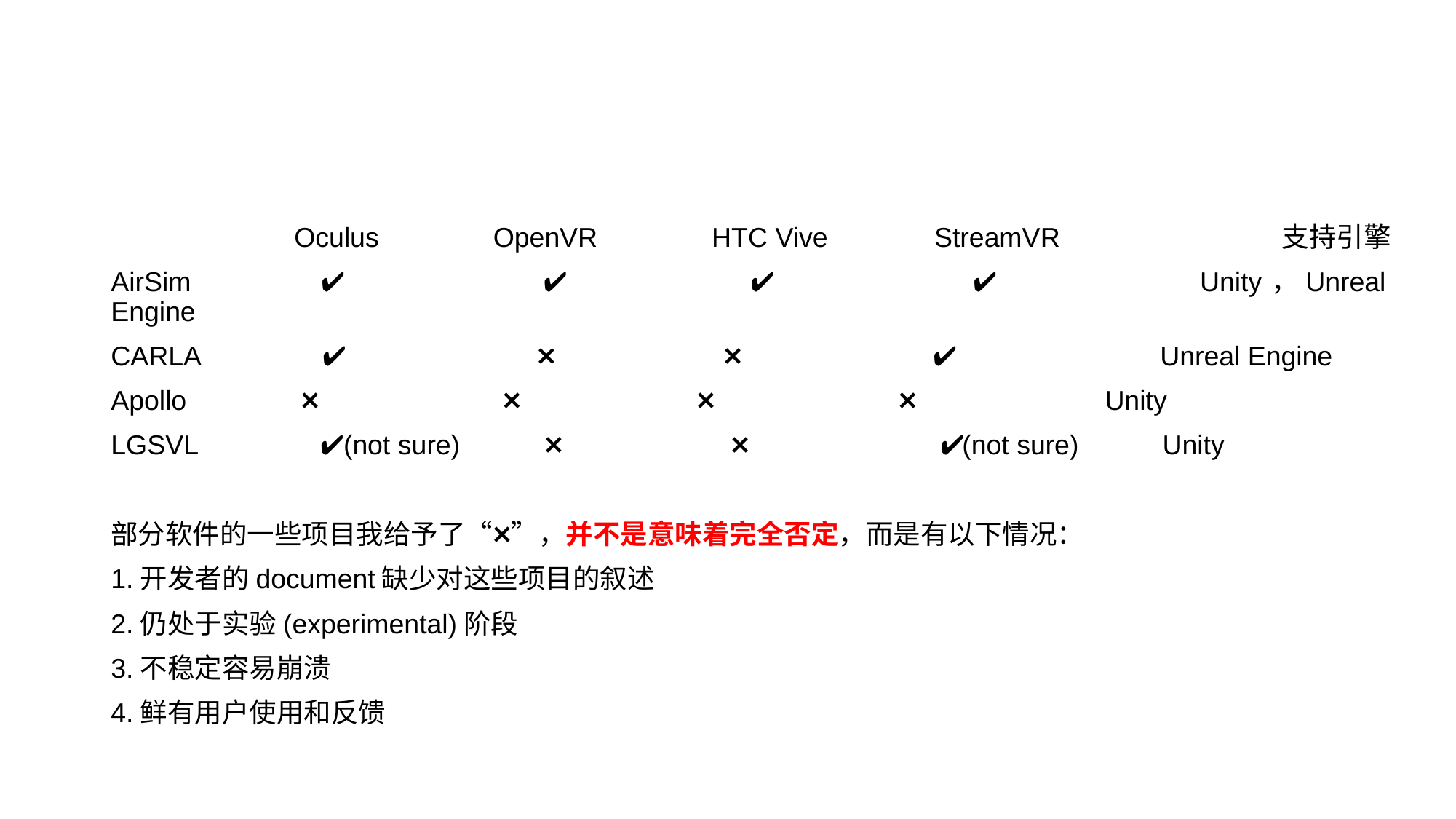

#
                        Oculus               OpenVR               HTC Vive              StreamVR                            支持引擎
AirSim                 ✔                          ✔                        ✔                          ✔                           Unity，Unreal Engine
CARLA                ✔                         ❌                      ❌                         ✔                           Unreal Engine
Apollo               ❌                        ❌                       ❌                        ❌                         Unity
LGSVL                ✔(not sure)           ❌                      ❌                         ✔(not sure)           Unity

部分软件的一些项目我给予了“❌”，并不是意味着完全否定，而是有以下情况：
1.开发者的document缺少对这些项目的叙述
2.仍处于实验(experimental)阶段
3.不稳定容易崩溃
4.鲜有用户使用和反馈